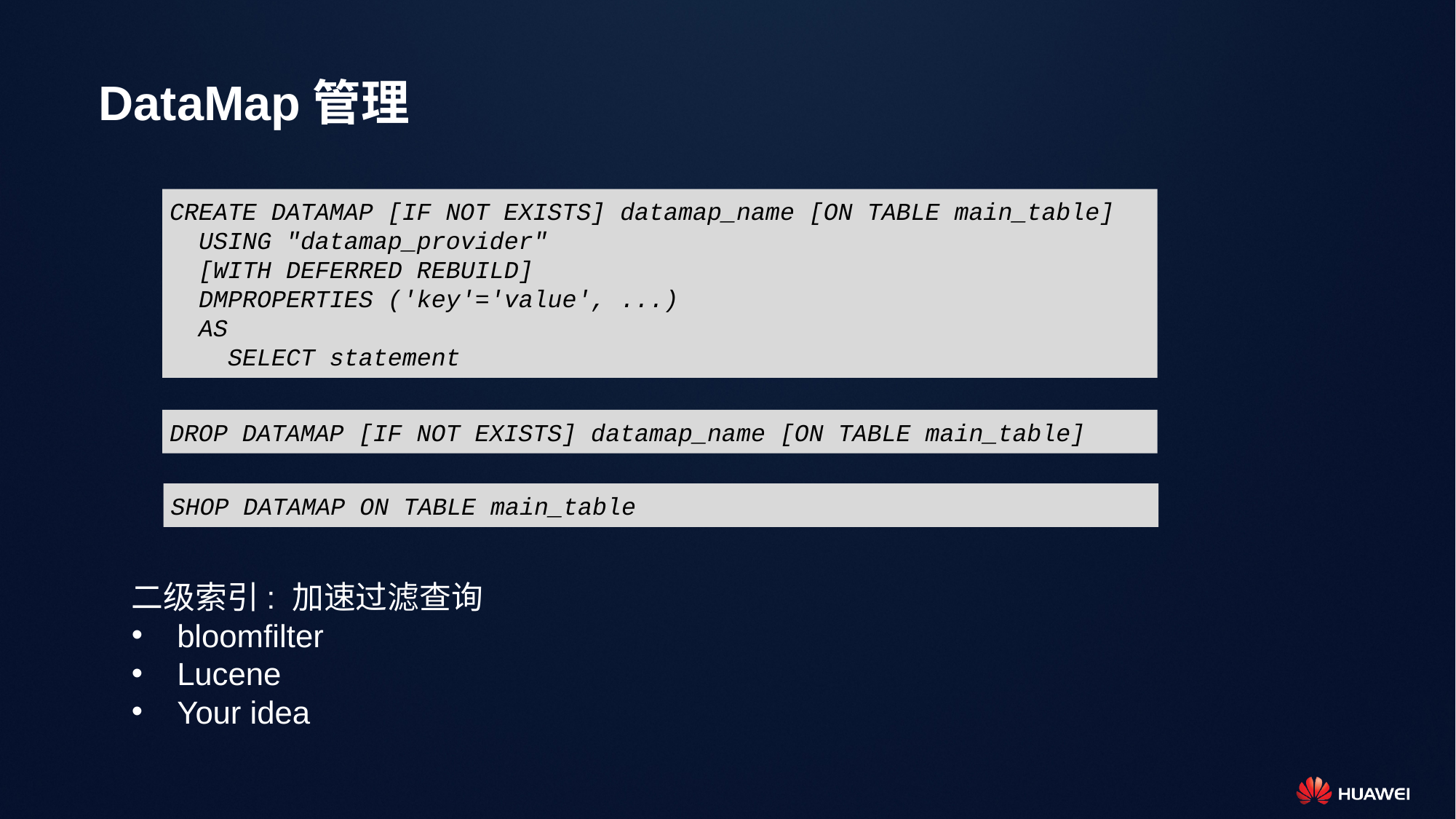

# DataMap管理
CREATE DATAMAP [IF NOT EXISTS] datamap_name [ON TABLE main_table]
  USING "datamap_provider"
  [WITH DEFERRED REBUILD]
  DMPROPERTIES ('key'='value', ...)
  AS
    SELECT statement
DROP DATAMAP [IF NOT EXISTS] datamap_name [ON TABLE main_table]
SHOP DATAMAP ON TABLE main_table
二级索引: 加速过滤查询
bloomfilter
Lucene
Your idea